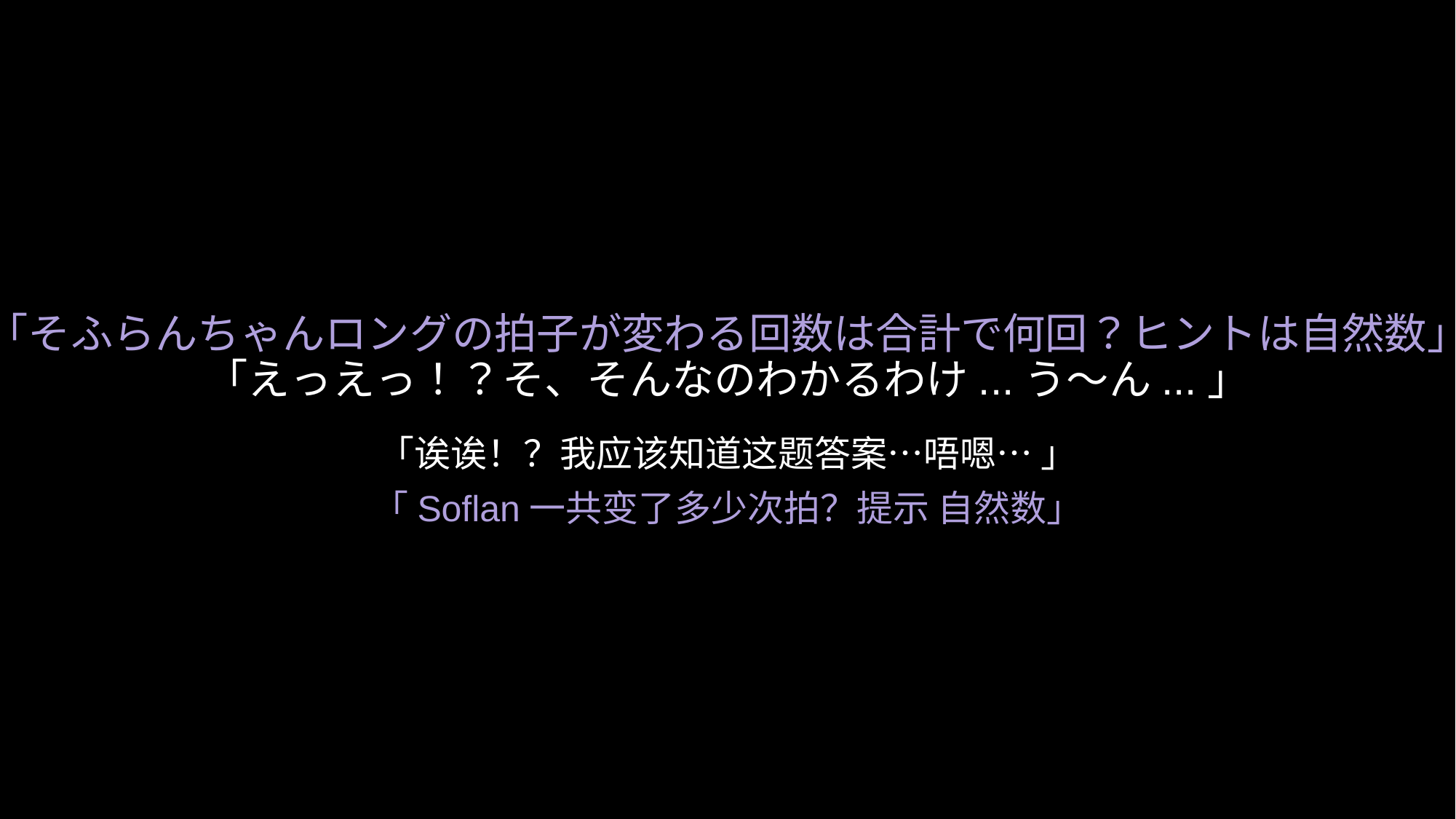

# 「そふらんちゃんロングの拍子が変わる回数は合計で何回？ヒントは自然数」 「えっえっ！？そ、そんなのわかるわけ...う〜ん...」
「诶诶！？我应该知道这题答案…唔嗯… 」
「Soflan一共变了多少次拍？提示 自然数」